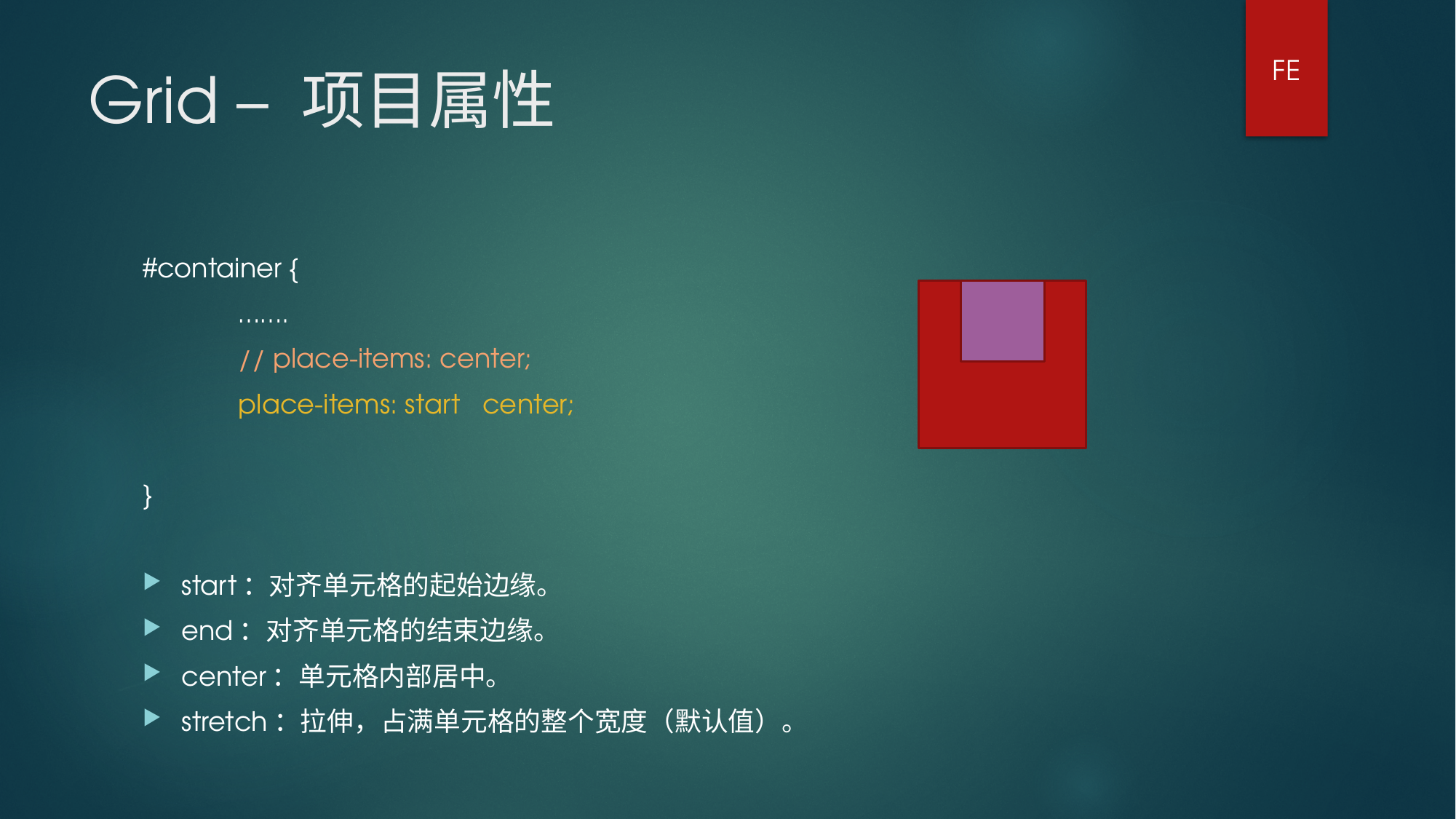

FE
# Grid – 项目属性
#container {
	…….
	// place-items: center;
	place-items: start   center;

}

start：对齐单元格的起始边缘。
end：对齐单元格的结束边缘。
center：单元格内部居中。
stretch：拉伸，占满单元格的整个宽度（默认值）。